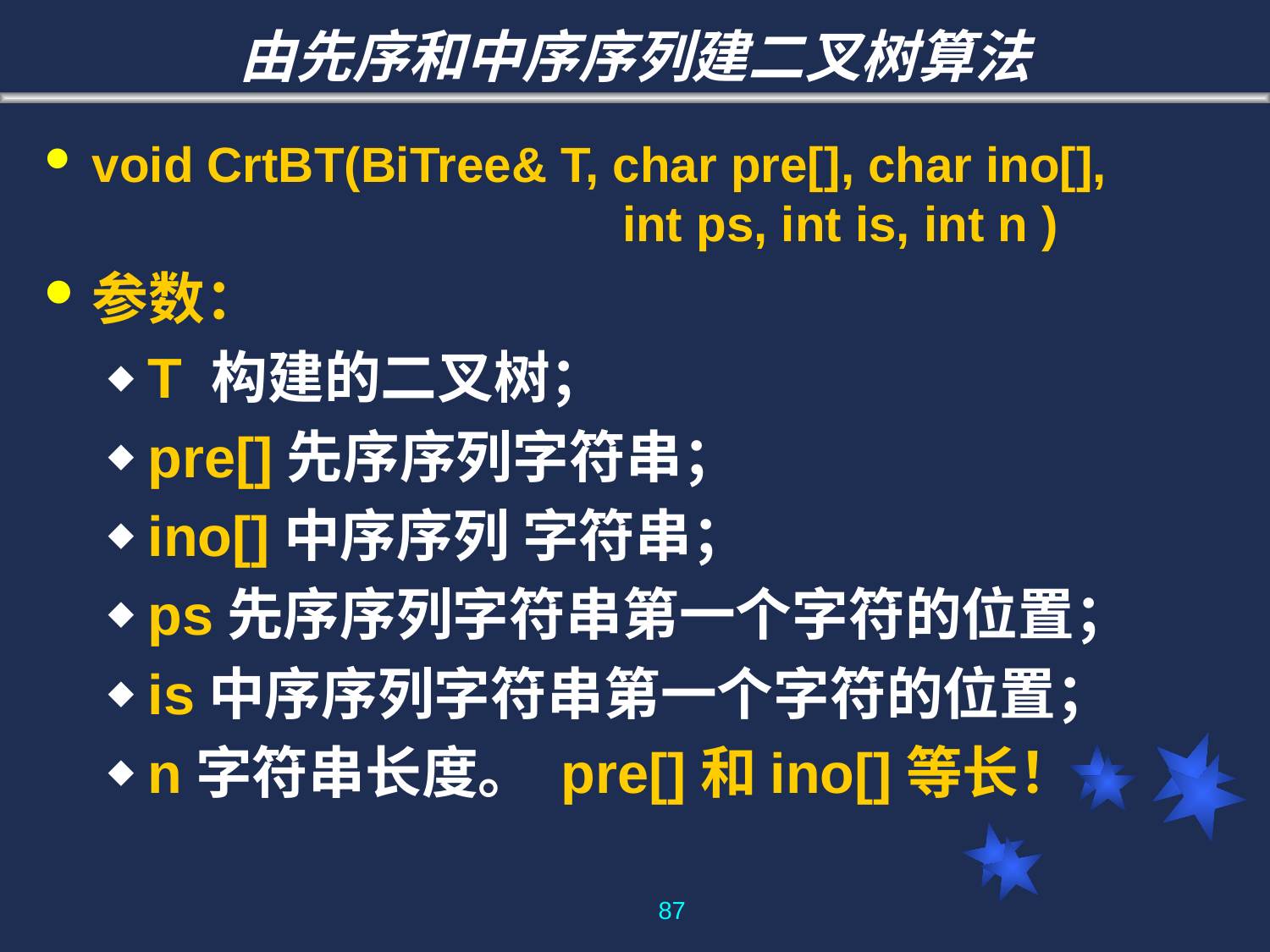

# 由先序和中序序列建二叉树算法
void CrtBT(BiTree& T, char pre[], char ino[],
                                          int ps, int is, int n )
参数：
T 构建的二叉树；
pre[]先序序列字符串；
ino[]中序序列 字符串；
ps先序序列字符串第一个字符的位置；
is中序序列字符串第一个字符的位置；
n字符串长度。 pre[]和ino[]等长！

87